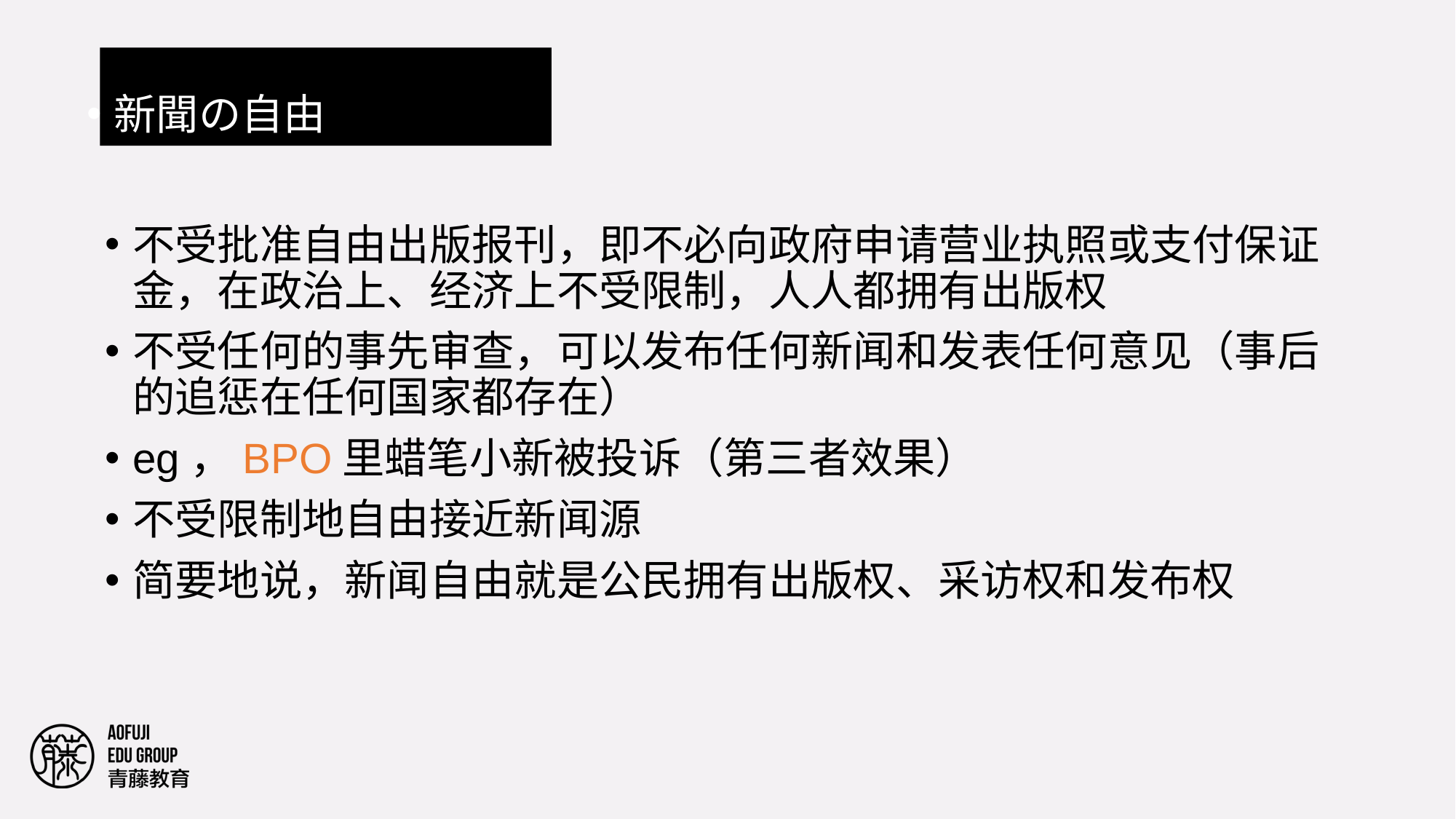

#

新聞の自由
不受批准自由出版报刊，即不必向政府申请营业执照或支付保证金，在政治上、经济上不受限制，人人都拥有出版权
不受任何的事先审查，可以发布任何新闻和发表任何意见（事后的追惩在任何国家都存在）
eg，BPO里蜡笔小新被投诉（第三者效果）
不受限制地自由接近新闻源
简要地说，新闻自由就是公民拥有出版权、采访权和发布权